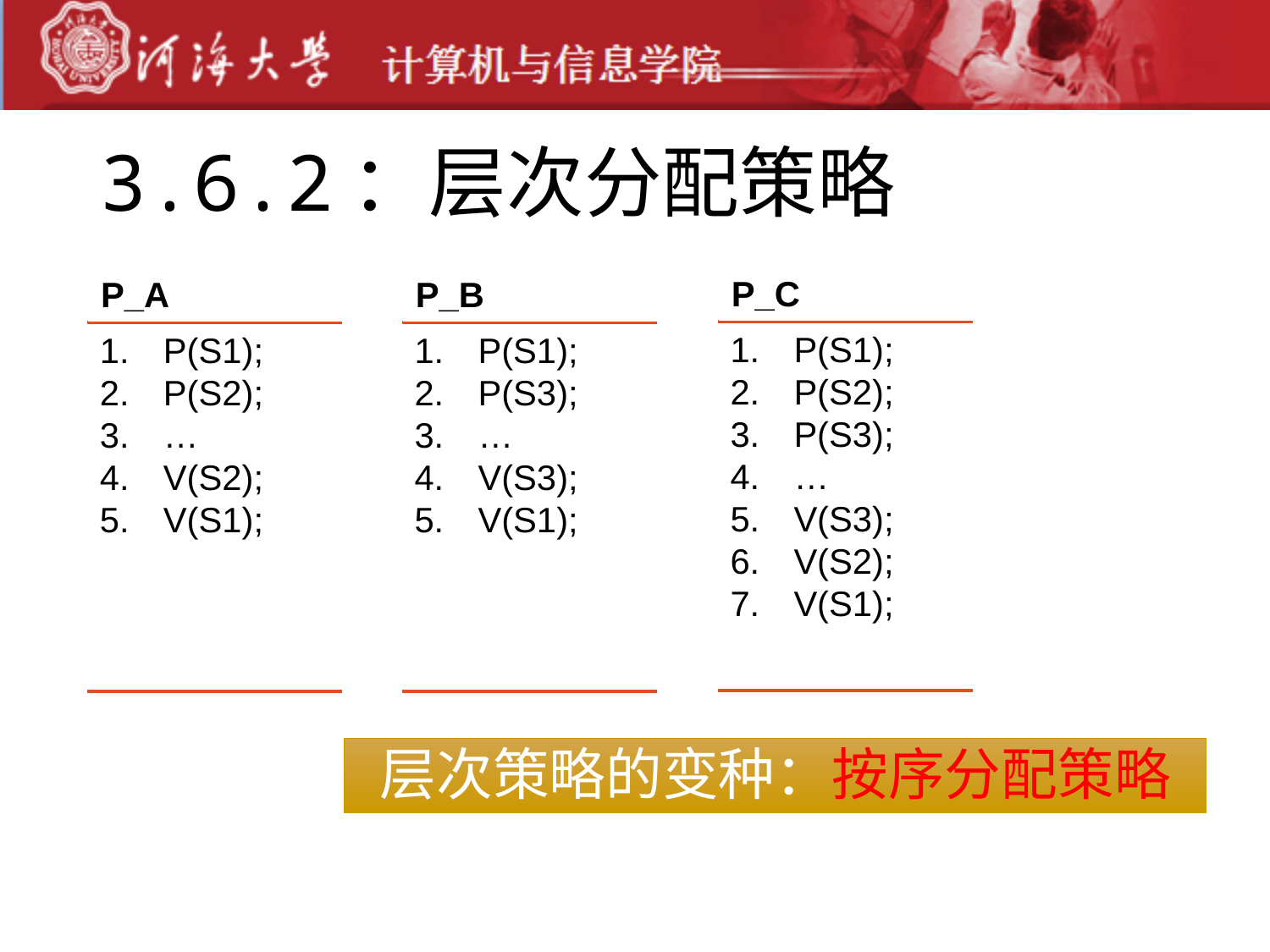

# 3.6.2：层次分配策略
P_C
P(S1);
P(S2);
P(S3);
…
V(S3);
V(S2);
V(S1);
P_A
P(S1);
P(S2);
…
V(S2);
V(S1);
P_B
P(S1);
P(S3);
…
V(S3);
V(S1);
层次策略的变种：按序分配策略